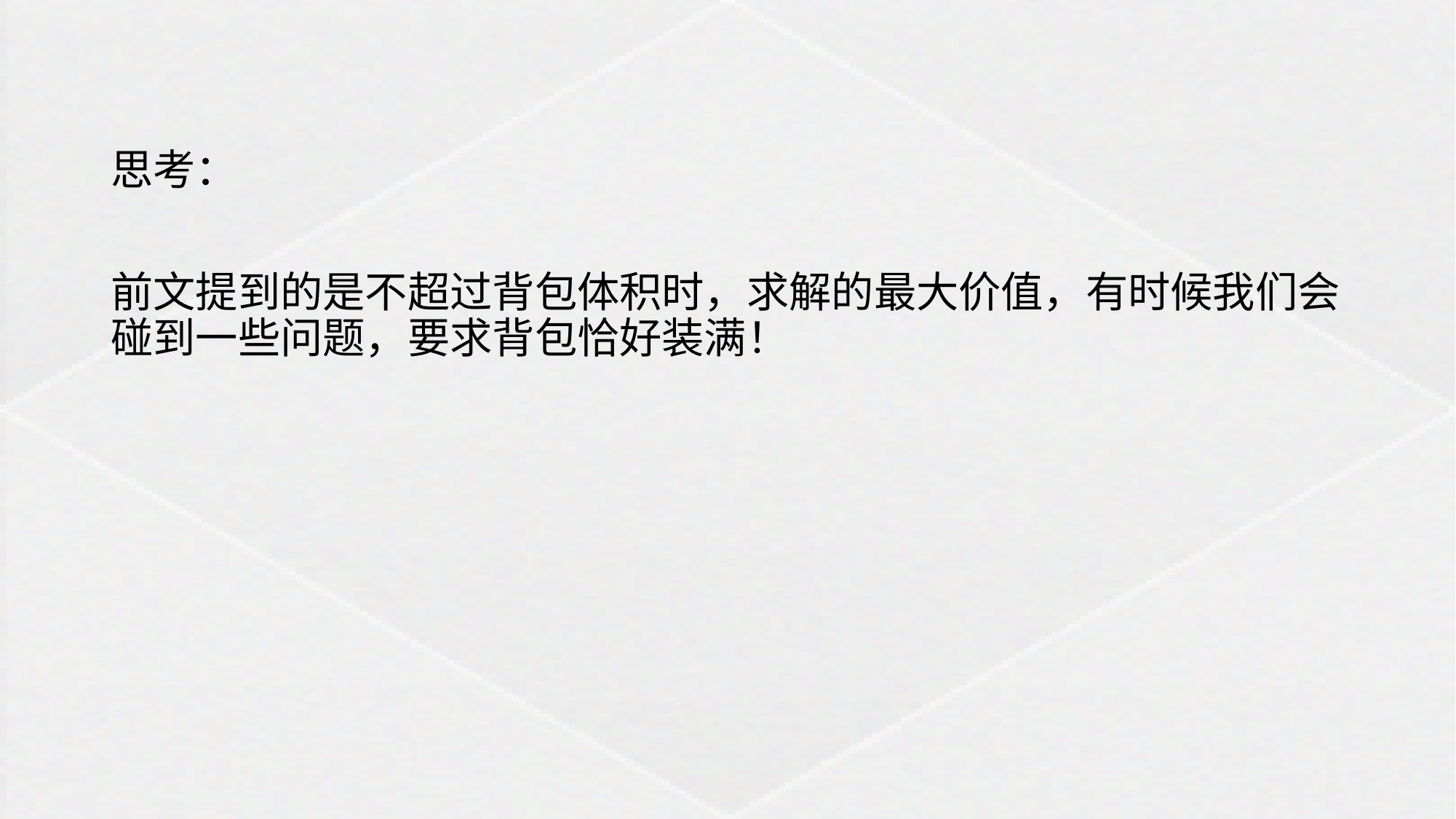

思考：

前文提到的是不超过背包体积时，求解的最大价值，有时候我们会碰到一些问题，要求背包恰好装满！